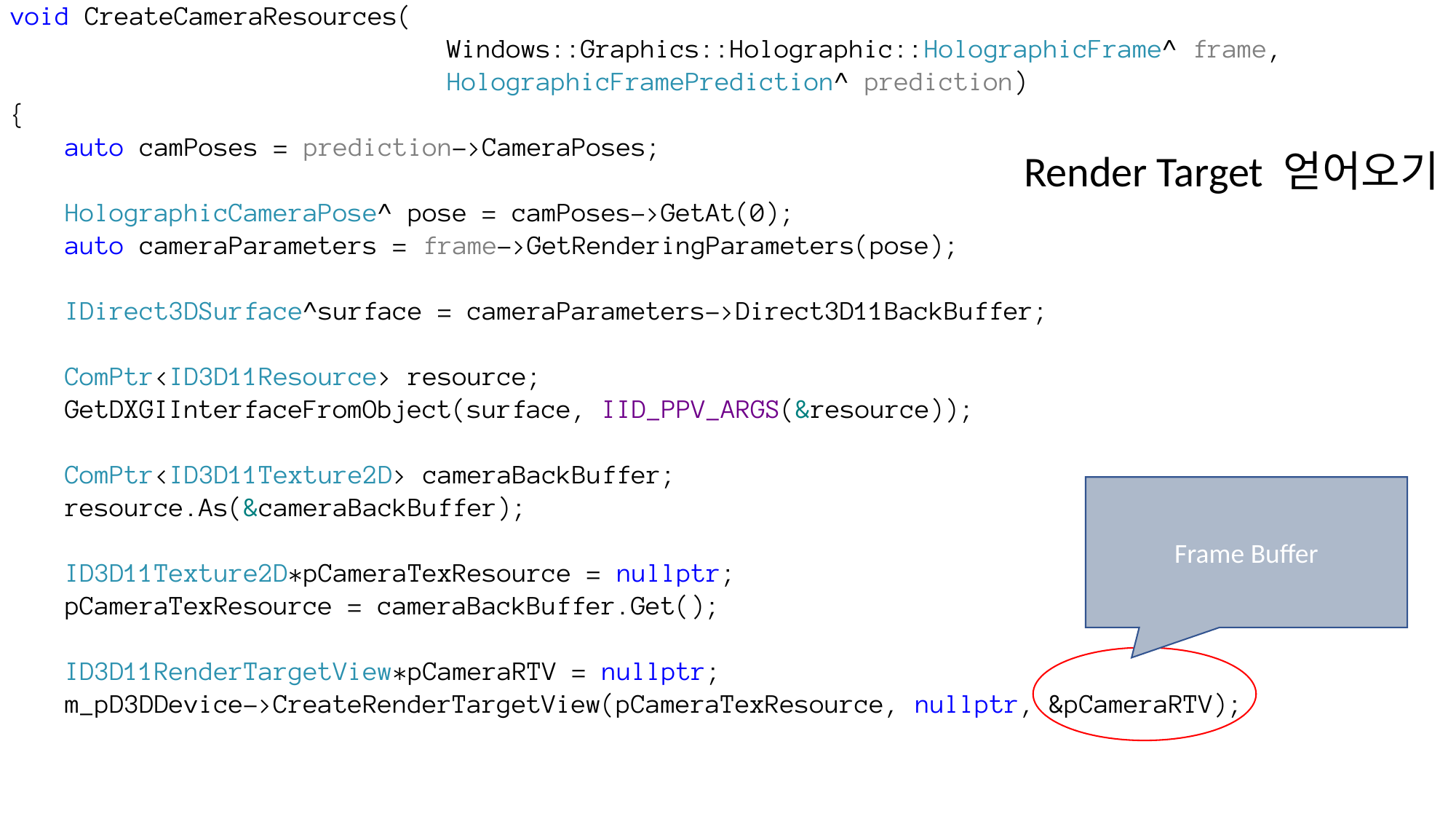

void CreateCameraResources(
				Windows::Graphics::Holographic::HolographicFrame^ frame,
				HolographicFramePrediction^ prediction)
{
auto camPoses = prediction->CameraPoses;

HolographicCameraPose^ pose = camPoses->GetAt(0);
auto cameraParameters = frame->GetRenderingParameters(pose);

IDirect3DSurface^surface = cameraParameters->Direct3D11BackBuffer;

ComPtr<ID3D11Resource> resource;
GetDXGIInterfaceFromObject(surface, IID_PPV_ARGS(&resource));

ComPtr<ID3D11Texture2D> cameraBackBuffer;
resource.As(&cameraBackBuffer);

ID3D11Texture2D*pCameraTexResource = nullptr;
pCameraTexResource = cameraBackBuffer.Get();

ID3D11RenderTargetView*pCameraRTV = nullptr;
m_pD3DDevice->CreateRenderTargetView(pCameraTexResource, nullptr, &pCameraRTV);
# Render Target 얻어오기
Frame Buffer